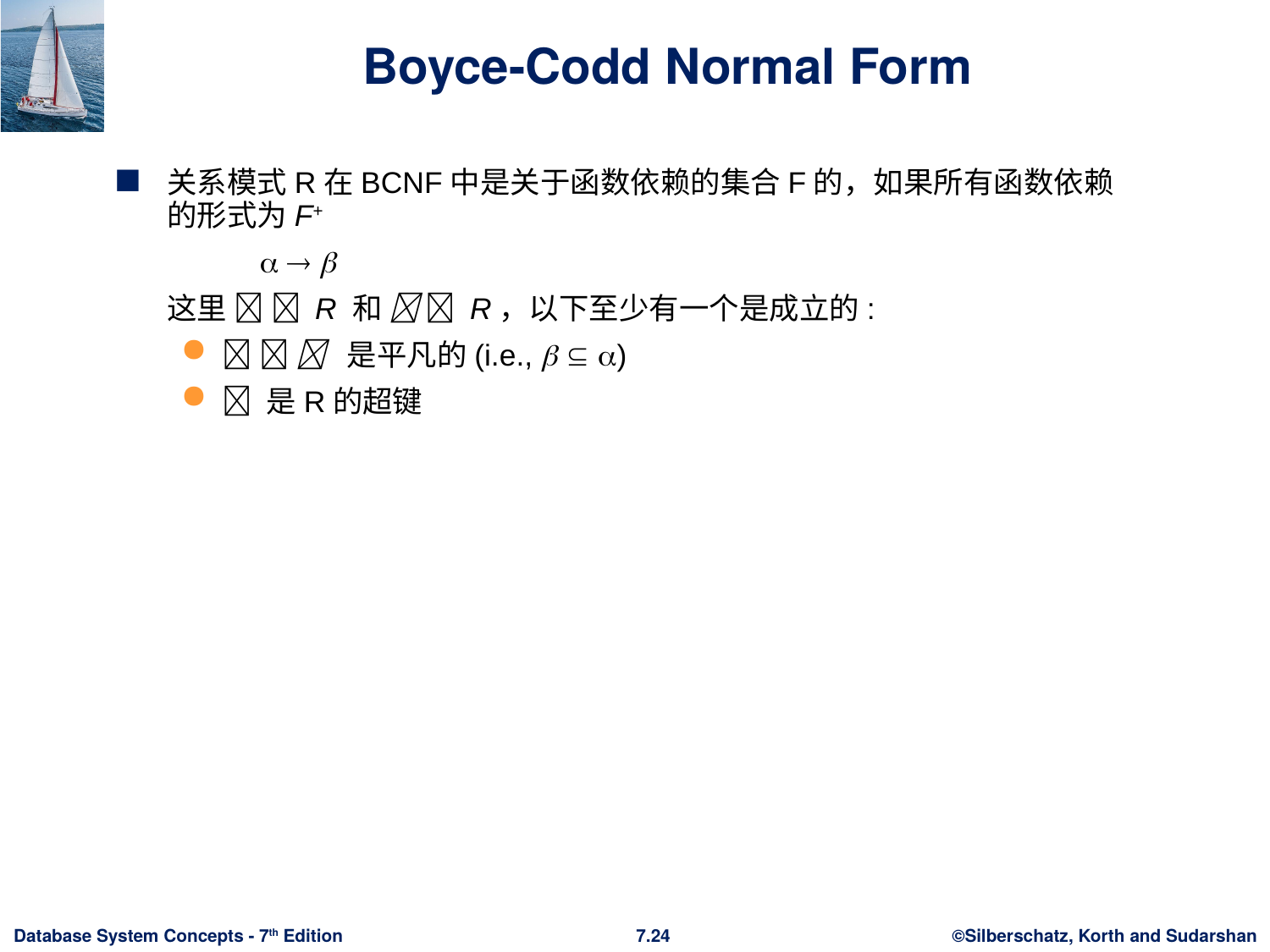

# Boyce-Codd Normal Form
关系模式R在BCNF中是关于函数依赖的集合F的，如果所有函数依赖的形式为F+
                 α → β
      这里 α ⊆ R 和 β ⊆ R，以下至少有一个是成立的:
α → β  是平凡的(i.e., β ⊆ α)
α 是R的超键